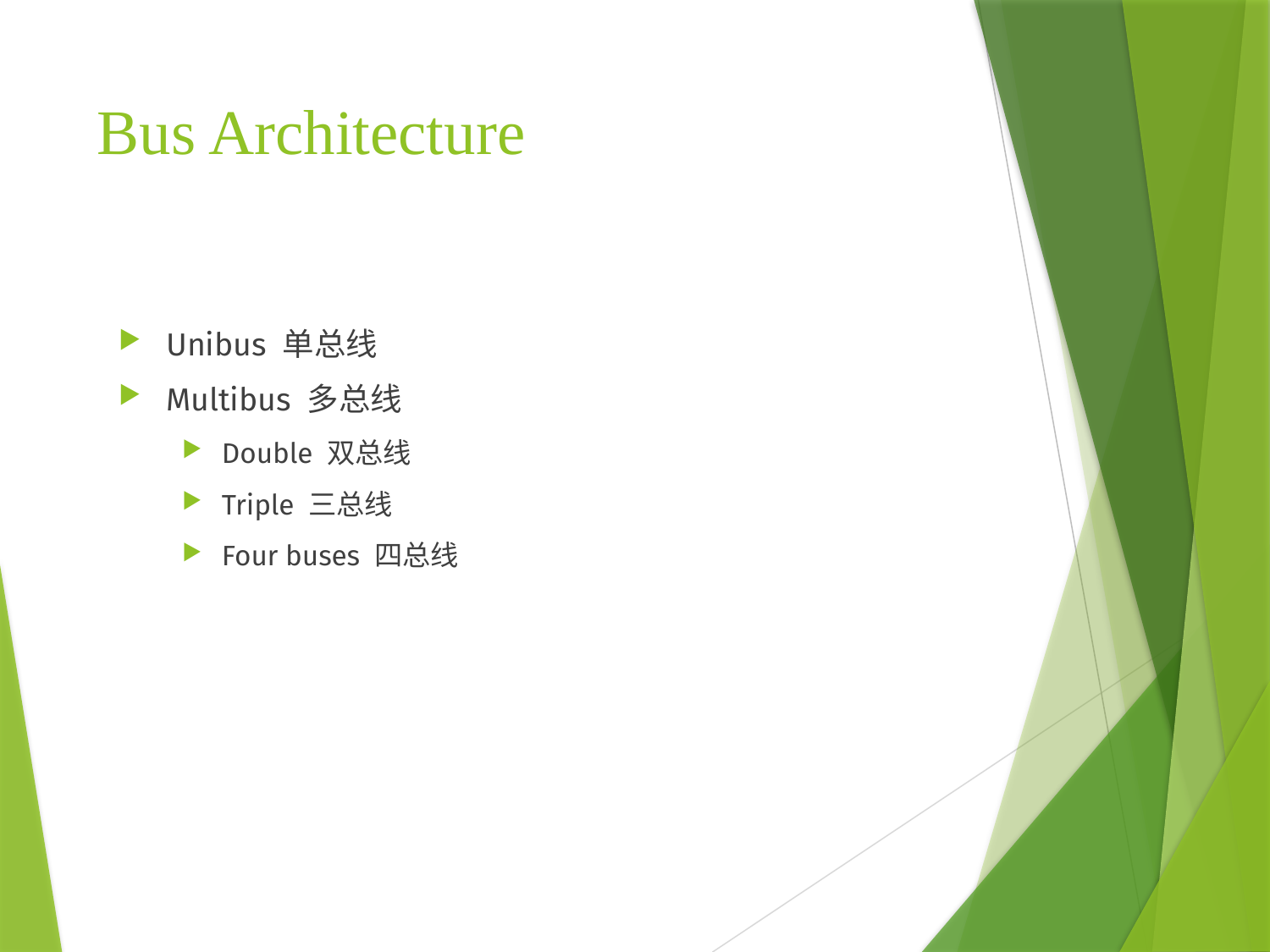

# Bus Architecture
Unibus 单总线
Multibus 多总线
Double 双总线
Triple 三总线
Four buses 四总线